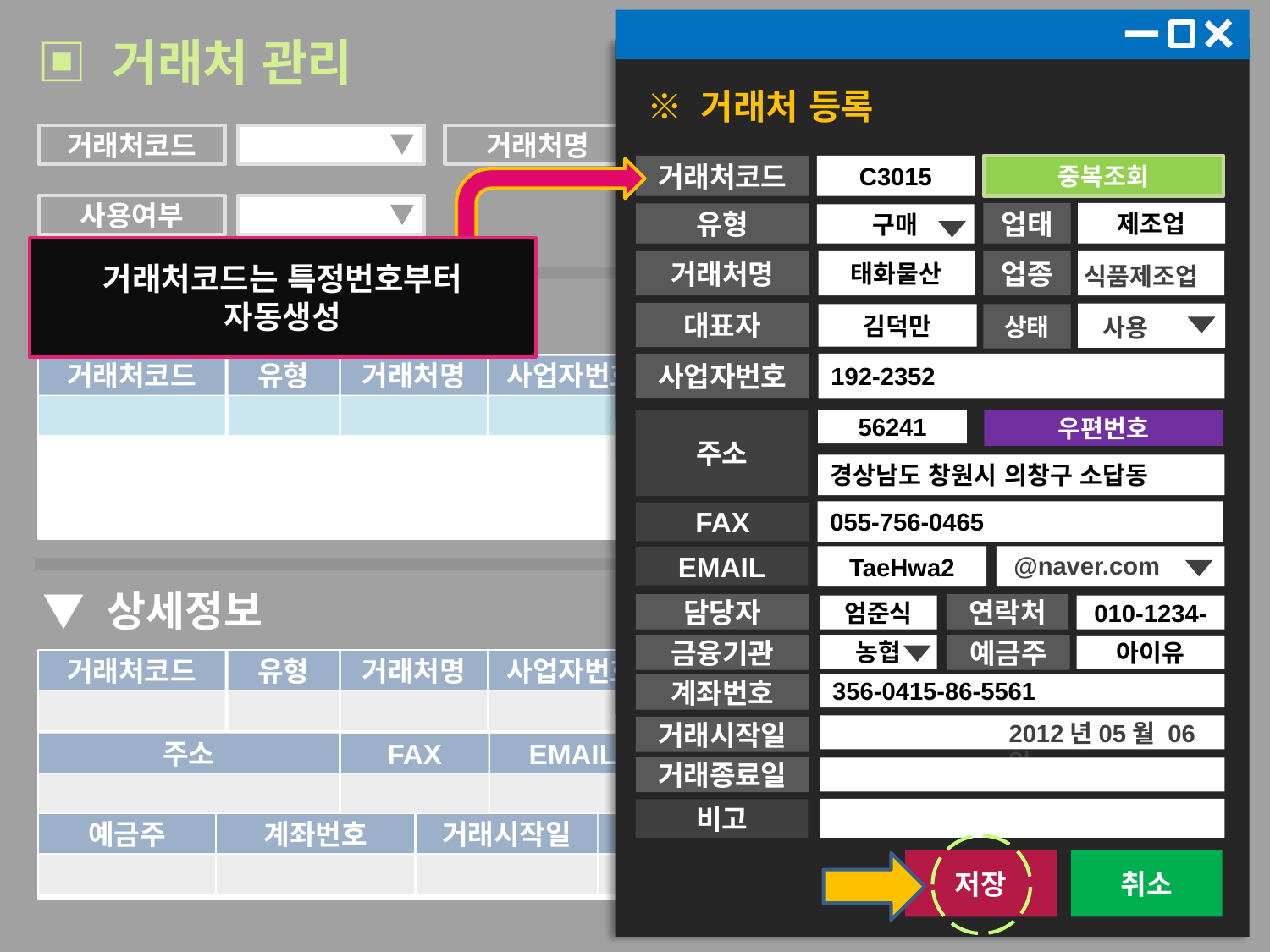

※ 거래처 등록
거래처코드
C3015
중복조회
업태
제조업
유형
구매
태화물산
업종

거래처명

대표자

김덕만
상태
192-2352
사업자번호
주소
56241
우편번호
경상남도 창원시 의창구 소답동
055-756-0465
FAX
TaeHwa2

EMAIL
담당자
연락처
▼ 상세정보
엄준식
010-1234-
예금주
금융기관
농협
아이유
356-0415-86-5561
계좌번호
2012년05월 06일

거래시작일

거래종료일

비고
저장
취소
삭제

식품제조업
사용

전화

@naver.com

전화

수정
등록
조회
▣ 거래처 관리
거래처코드

거래처명

거래유형

사용여부

거래처코드는 특정번호부터
자동생성

▶ 거래처 리스트
거래처코드
유형
거래처명
사업자번호
대표자
업태
업종

▼ 상세정보

거래처코드
유형
거래처명
사업자번호
대표자
업태
업종

주소
FAX
EMAIL
거래담당자
연락처
금융기관

예금주
계좌번호
거래시작일
거래종료일
비고
사용여부